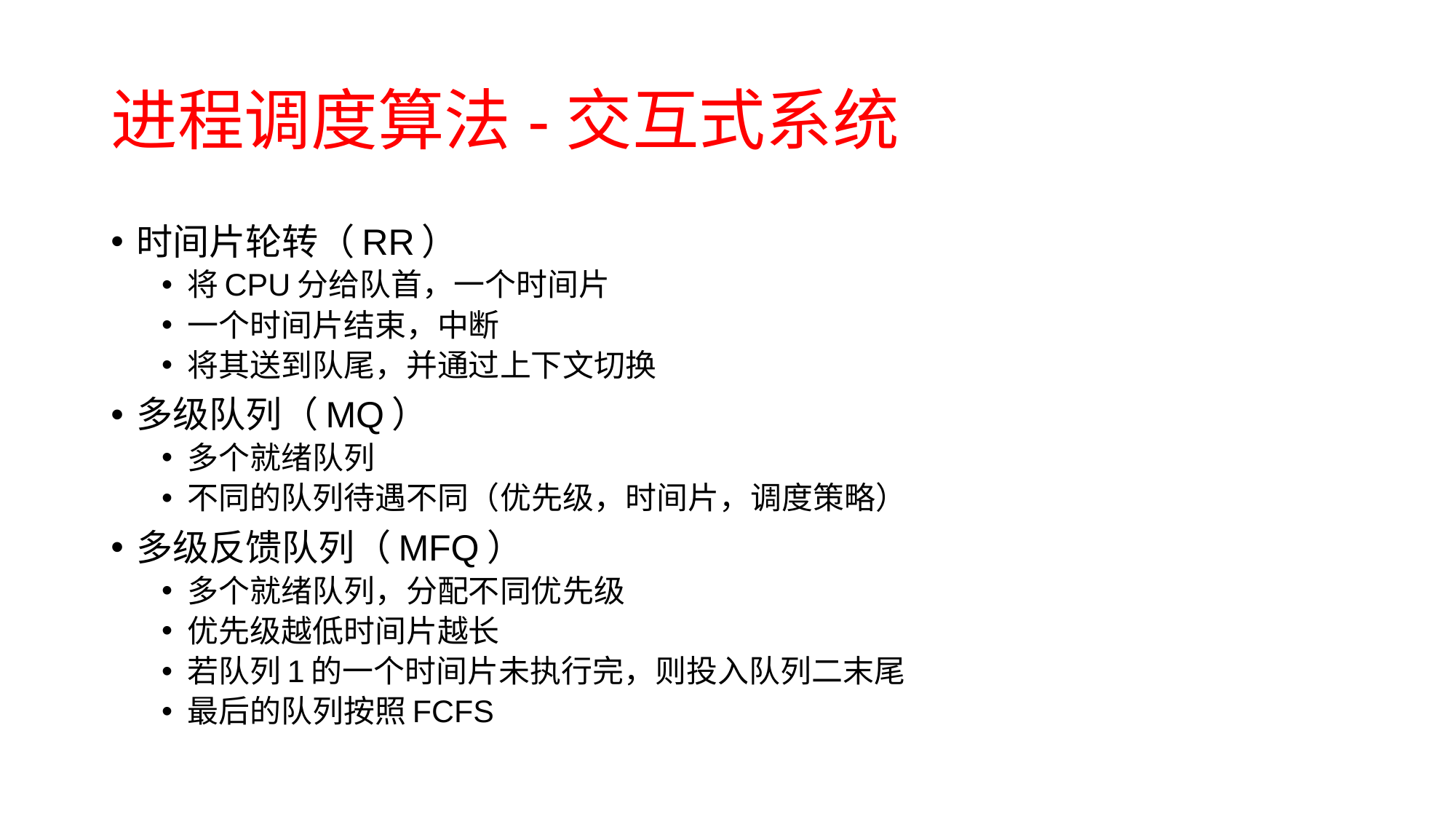

# 进程调度算法-交互式系统
时间片轮转（RR）
将CPU分给队首，一个时间片
一个时间片结束，中断
将其送到队尾，并通过上下文切换
多级队列（MQ）
多个就绪队列
不同的队列待遇不同（优先级，时间片，调度策略）
多级反馈队列（MFQ）
多个就绪队列，分配不同优先级
优先级越低时间片越长
若队列1的一个时间片未执行完，则投入队列二末尾
最后的队列按照FCFS